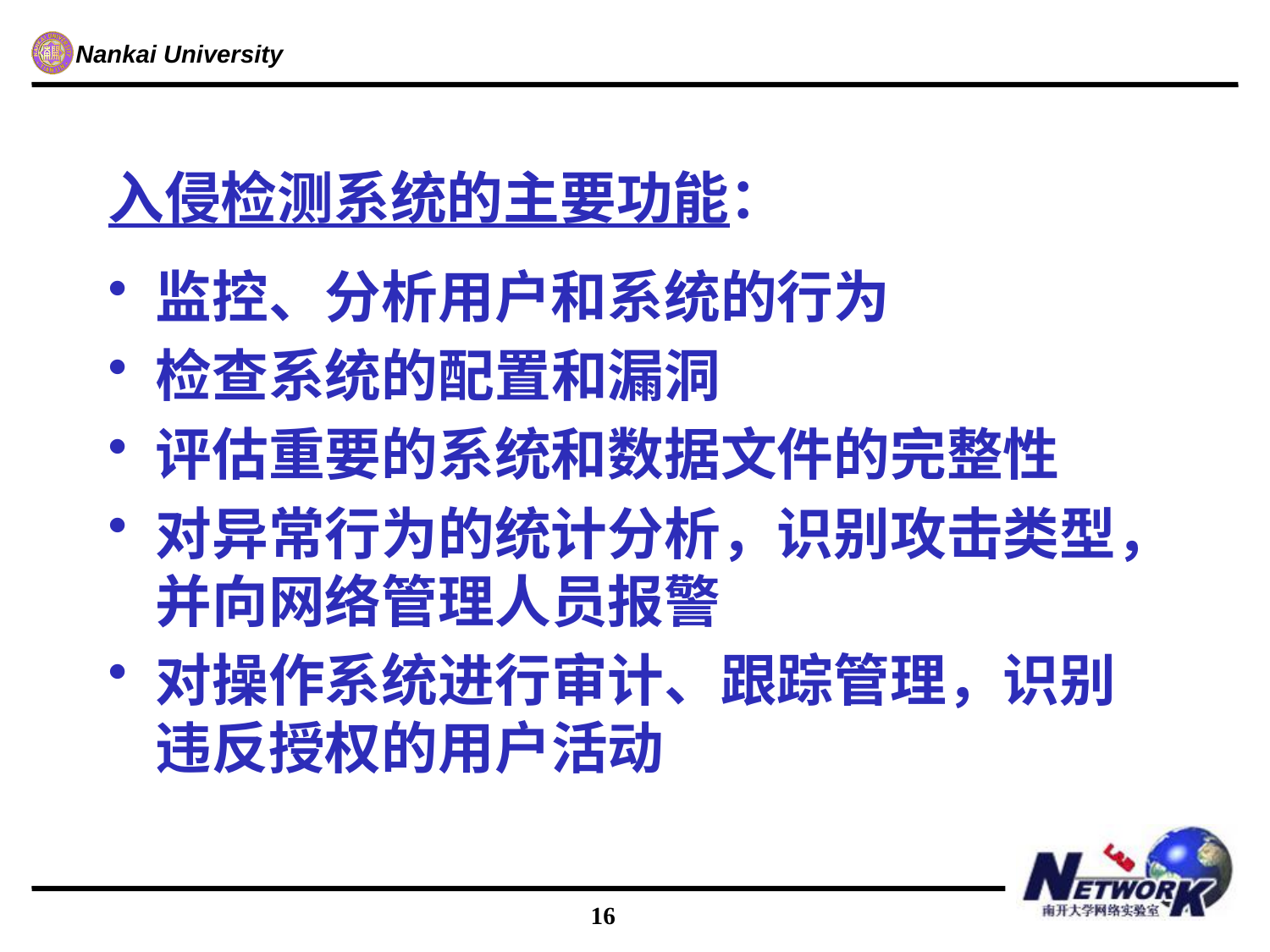

#
入侵检测系统的主要功能：

监控、分析用户和系统的行为
检查系统的配置和漏洞
评估重要的系统和数据文件的完整性
对异常行为的统计分析，识别攻击类型，并向网络管理人员报警
对操作系统进行审计、跟踪管理，识别违反授权的用户活动

16